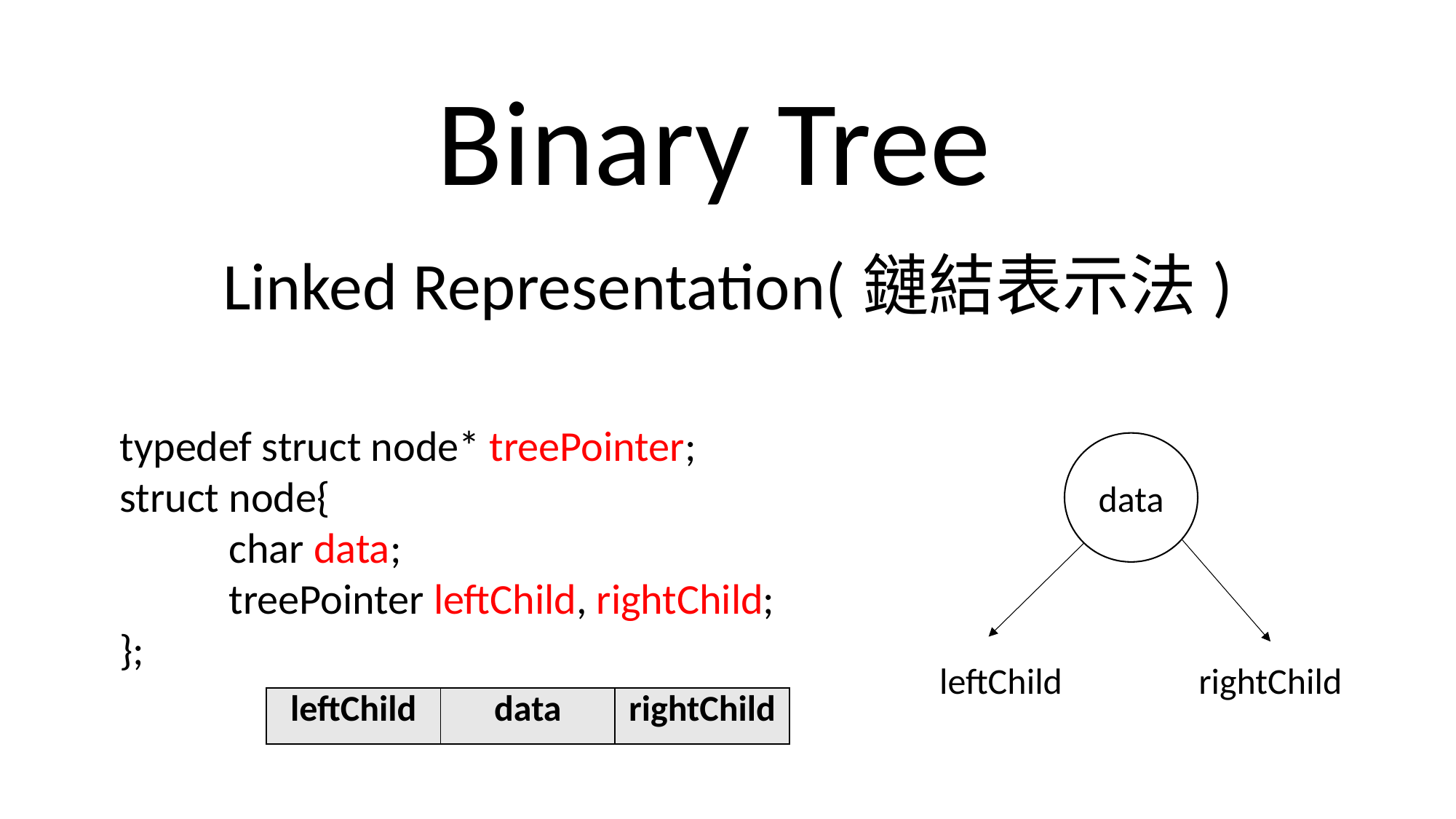

# Binary Tree
Linked Representation(鏈結表示法)
typedef struct node* treePointer;
struct node{
	char data;
	treePointer leftChild, rightChild;
};
data
rightChild
leftChild
| leftChild | data | rightChild |
| --- | --- | --- |